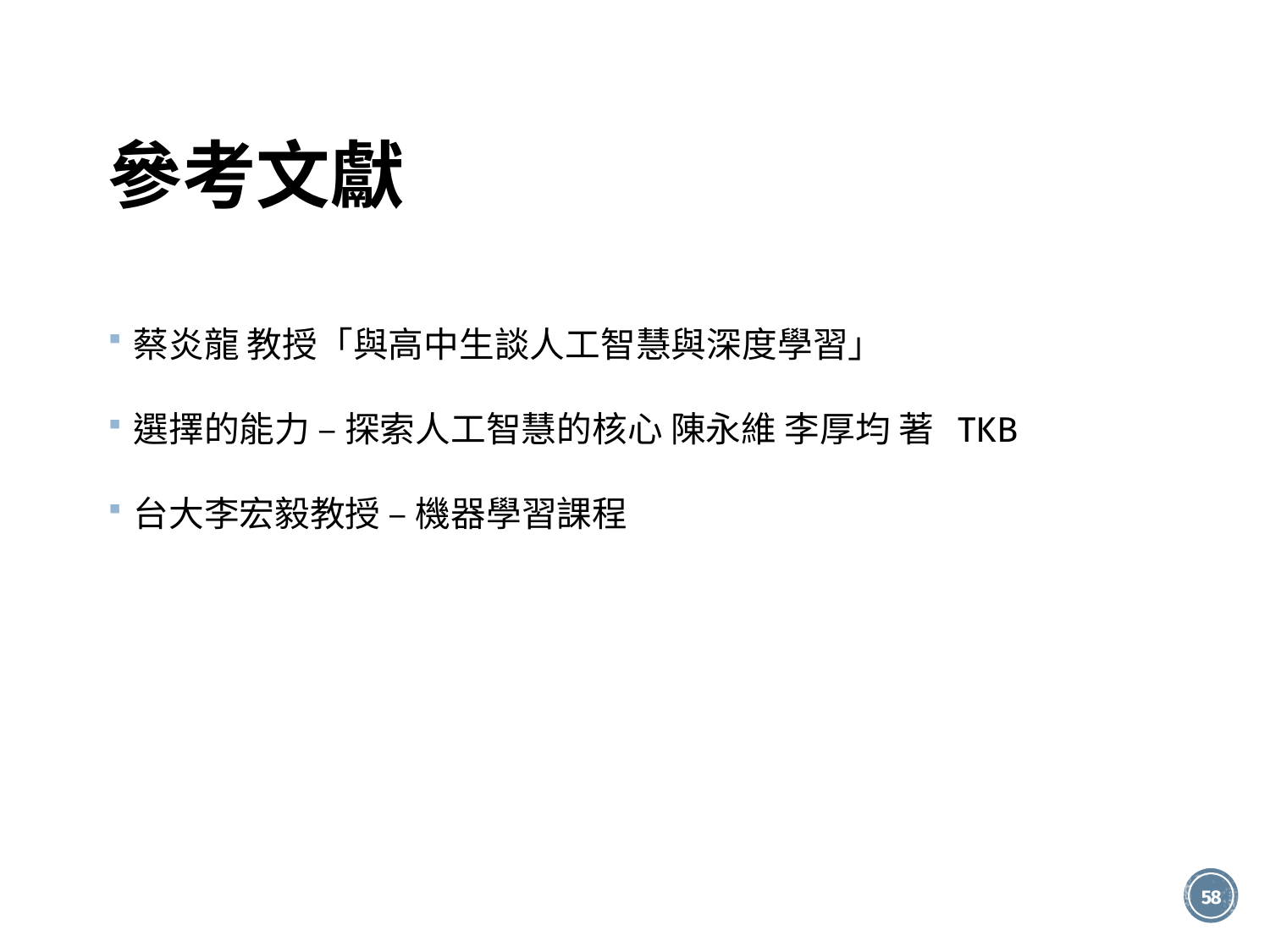

# 參考文獻
蔡炎龍 教授「與高中生談人工智慧與深度學習」
選擇的能力 – 探索人工智慧的核心 陳永維 李厚均 著  TKB
台大李宏毅教授 – 機器學習課程

58